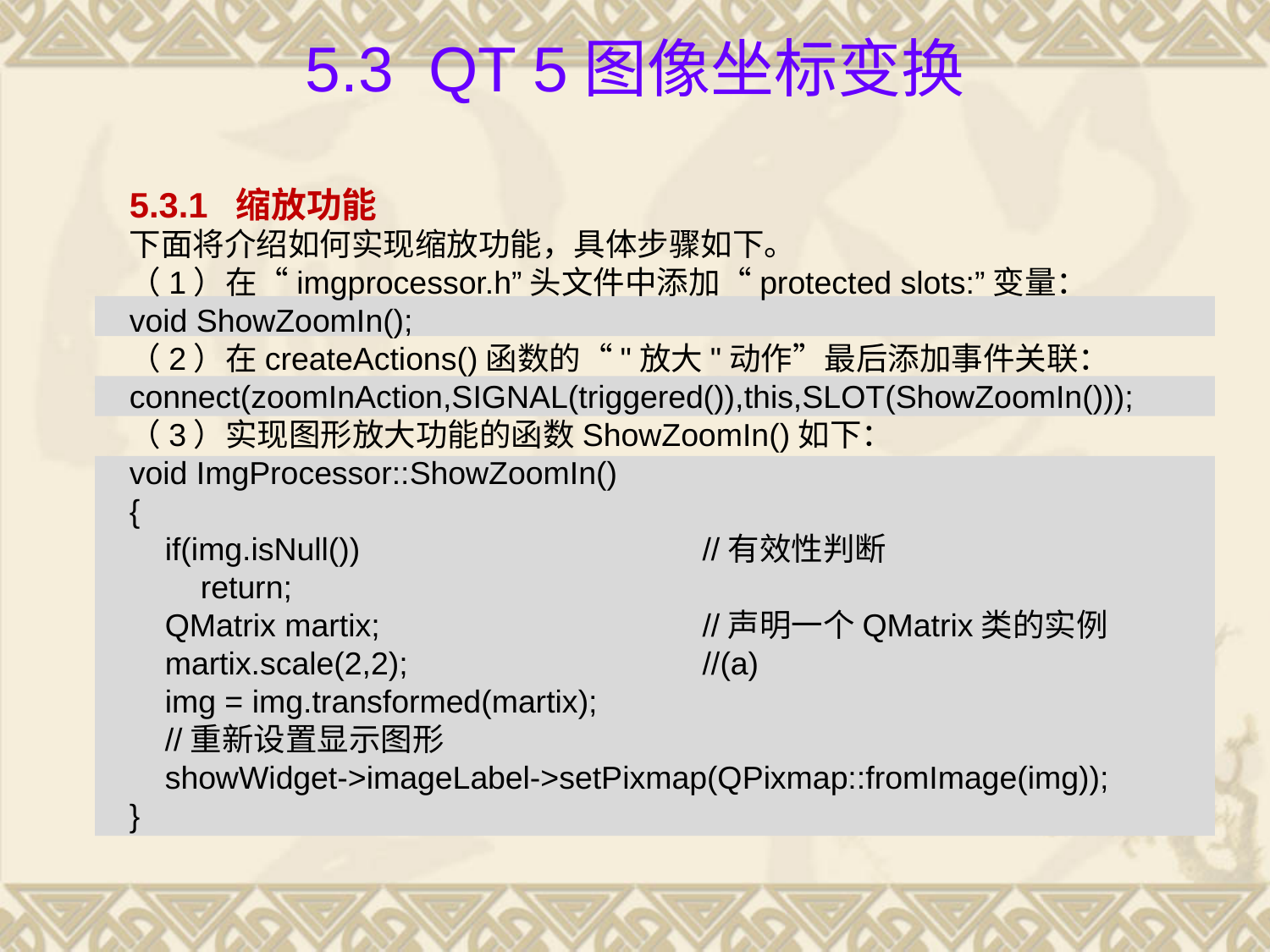

# 5.3  Qt 5图像坐标变换
5.3.1  缩放功能
下面将介绍如何实现缩放功能，具体步骤如下。
（1）在“imgprocessor.h”头文件中添加“protected slots:”变量：
void ShowZoomIn();
（2）在createActions()函数的“"放大"动作”最后添加事件关联：
connect(zoomInAction,SIGNAL(triggered()),this,SLOT(ShowZoomIn()));
（3）实现图形放大功能的函数ShowZoomIn()如下：
void ImgProcessor::ShowZoomIn()
{
    if(img.isNull())			//有效性判断
        return;
    QMatrix martix;			//声明一个QMatrix类的实例
    martix.scale(2,2);			//(a)
    img = img.transformed(martix);
    //重新设置显示图形
    showWidget->imageLabel->setPixmap(QPixmap::fromImage(img));
}